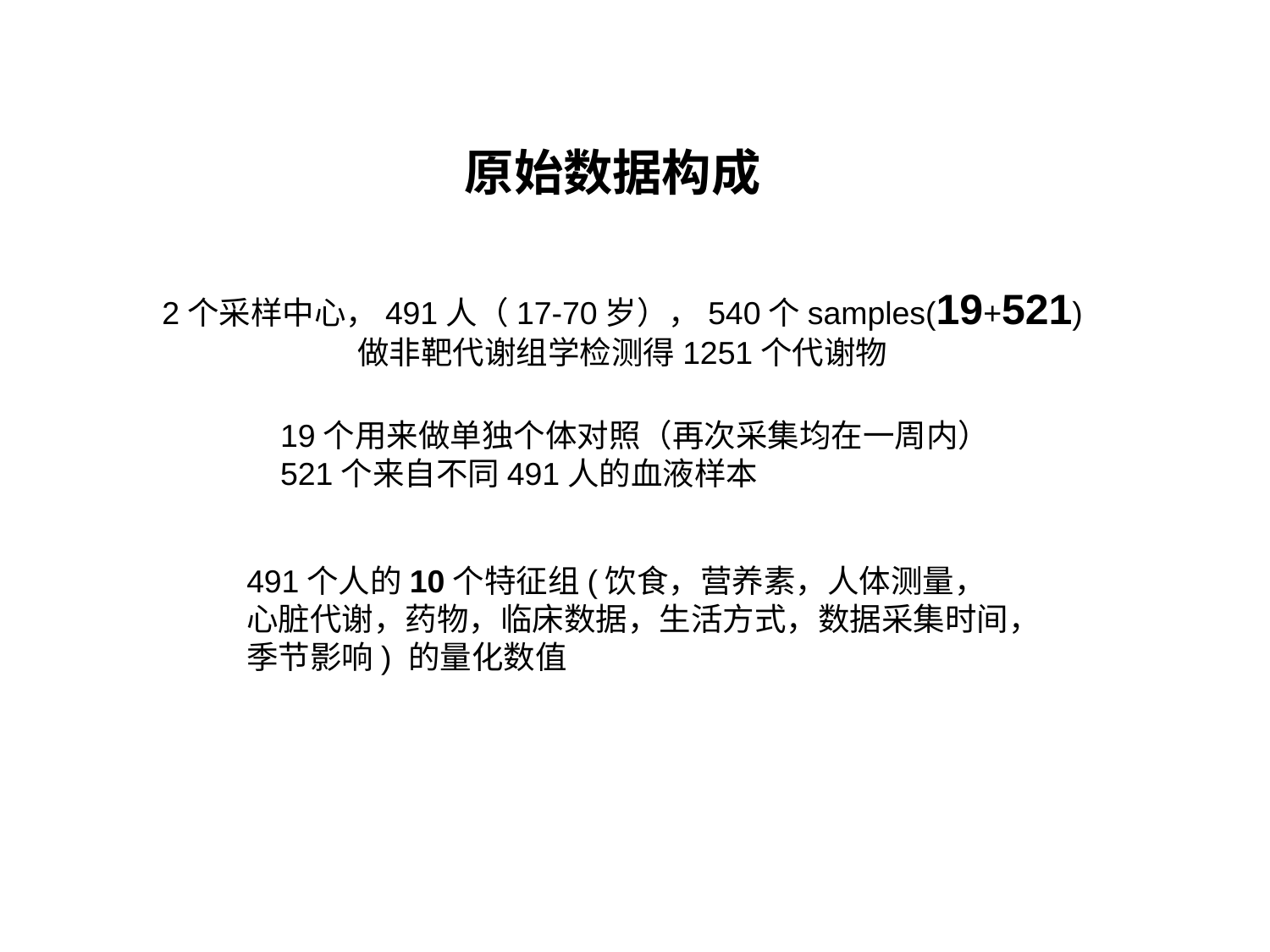

原始数据构成
2个采样中心，491人（17-70岁），540个samples(19+521)
做非靶代谢组学检测得1251个代谢物
19个用来做单独个体对照（再次采集均在一周内）
521个来自不同491人的血液样本
491个人的10个特征组(饮食，营养素，人体测量，
心脏代谢，药物，临床数据，生活方式，数据采集时间，
季节影响) 的量化数值